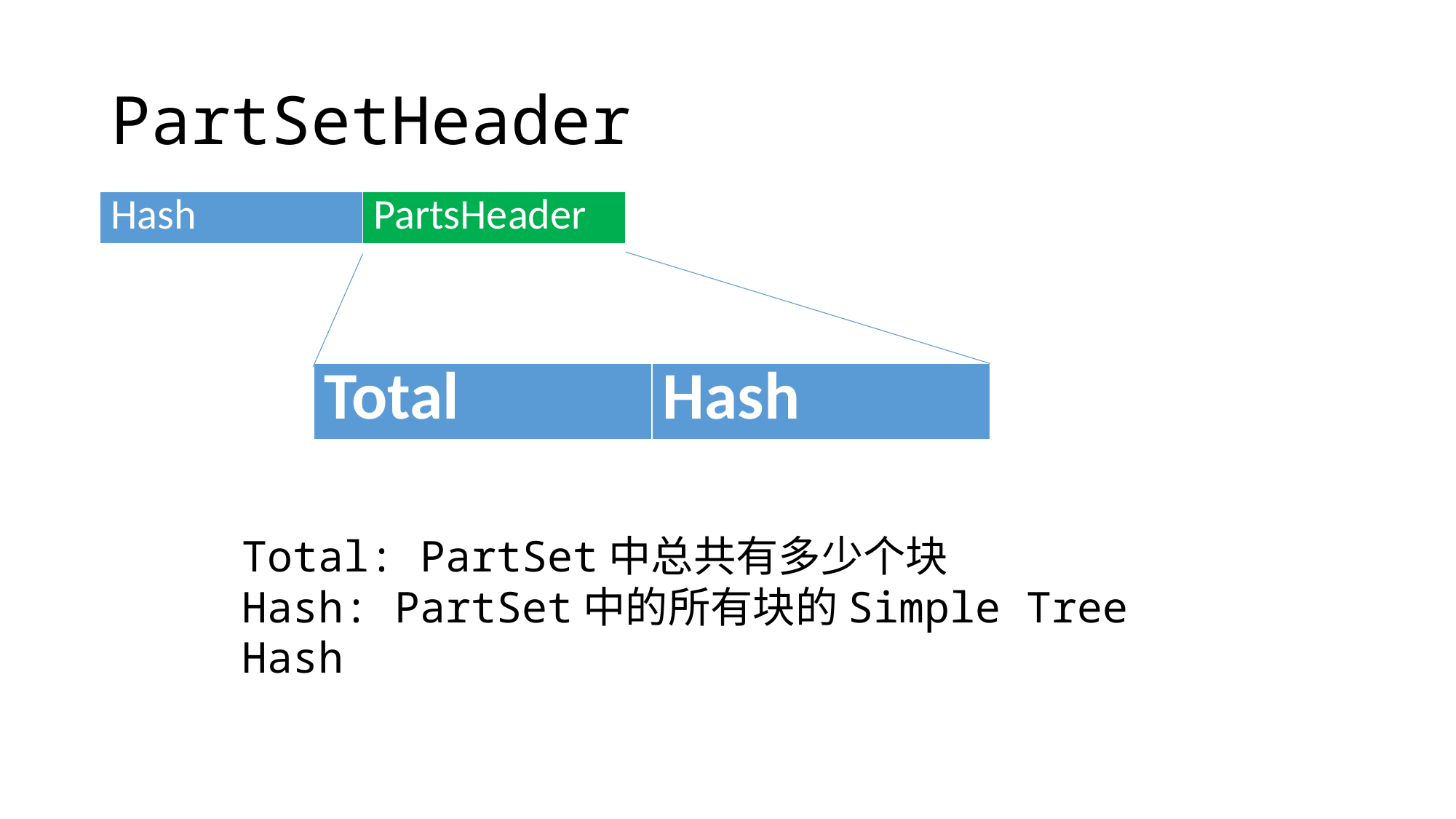

# PartSetHeader
| Hash | PartsHeader |
| --- | --- |
| Total | Hash |
| --- | --- |
Total: PartSet中总共有多少个块
Hash: PartSet中的所有块的Simple Tree Hash